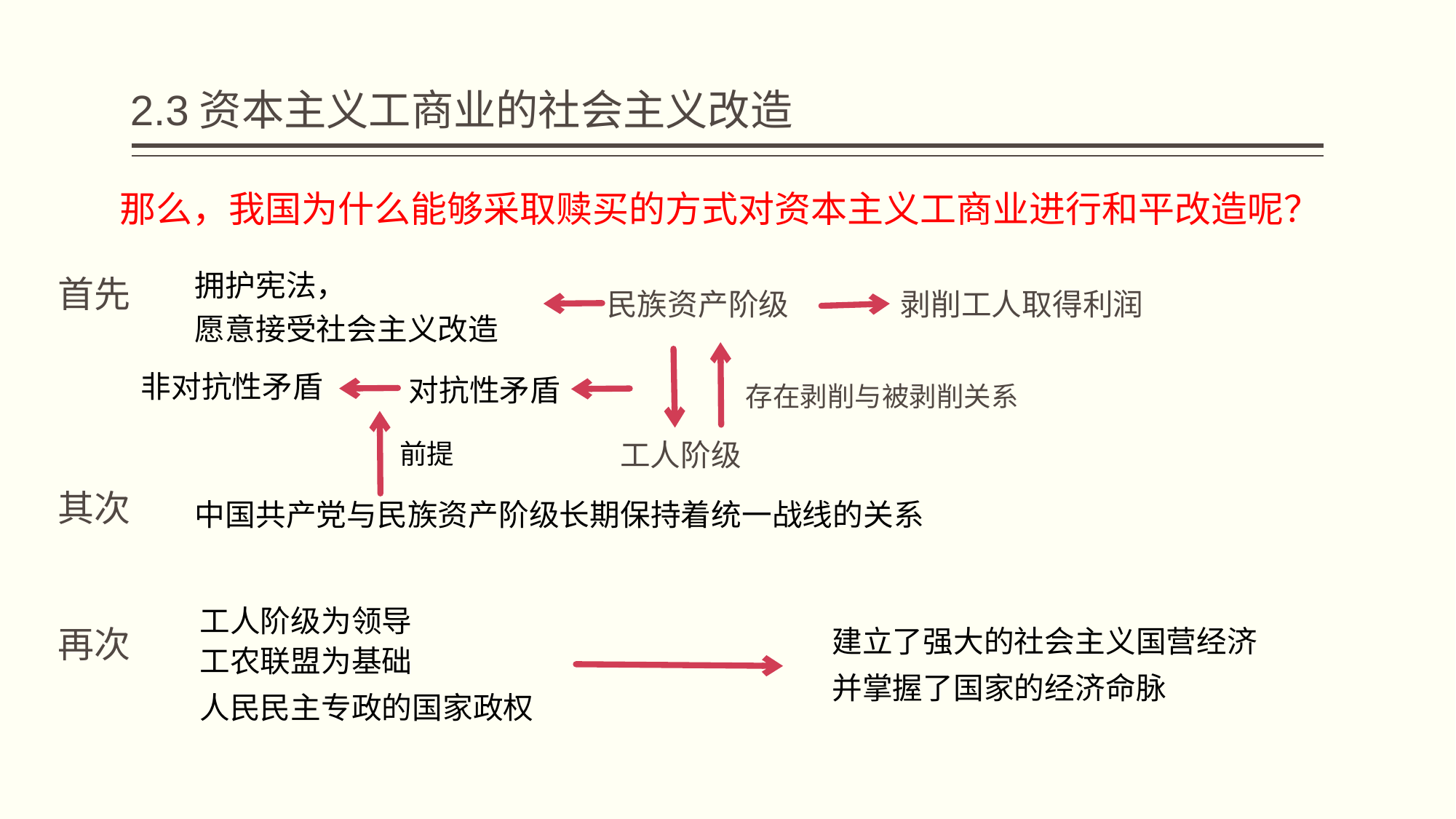

# 2.3资本主义工商业的社会主义改造
  那么，我国为什么能够采取赎买的方式对资本主义工商业进行和平改造呢？
拥护宪法，
愿意接受社会主义改造
  民族资产阶级
剥削工人取得利润
  首先
对抗性矛盾
存在剥削与被剥削关系
非对抗性矛盾
   工人阶级
前提
  其次
中国共产党与民族资产阶级长期保持着统一战线的关系
工人阶级为领导
工农联盟为基础
人民民主专政的国家政权
建立了强大的社会主义国营经济并掌握了国家的经济命脉
  再次